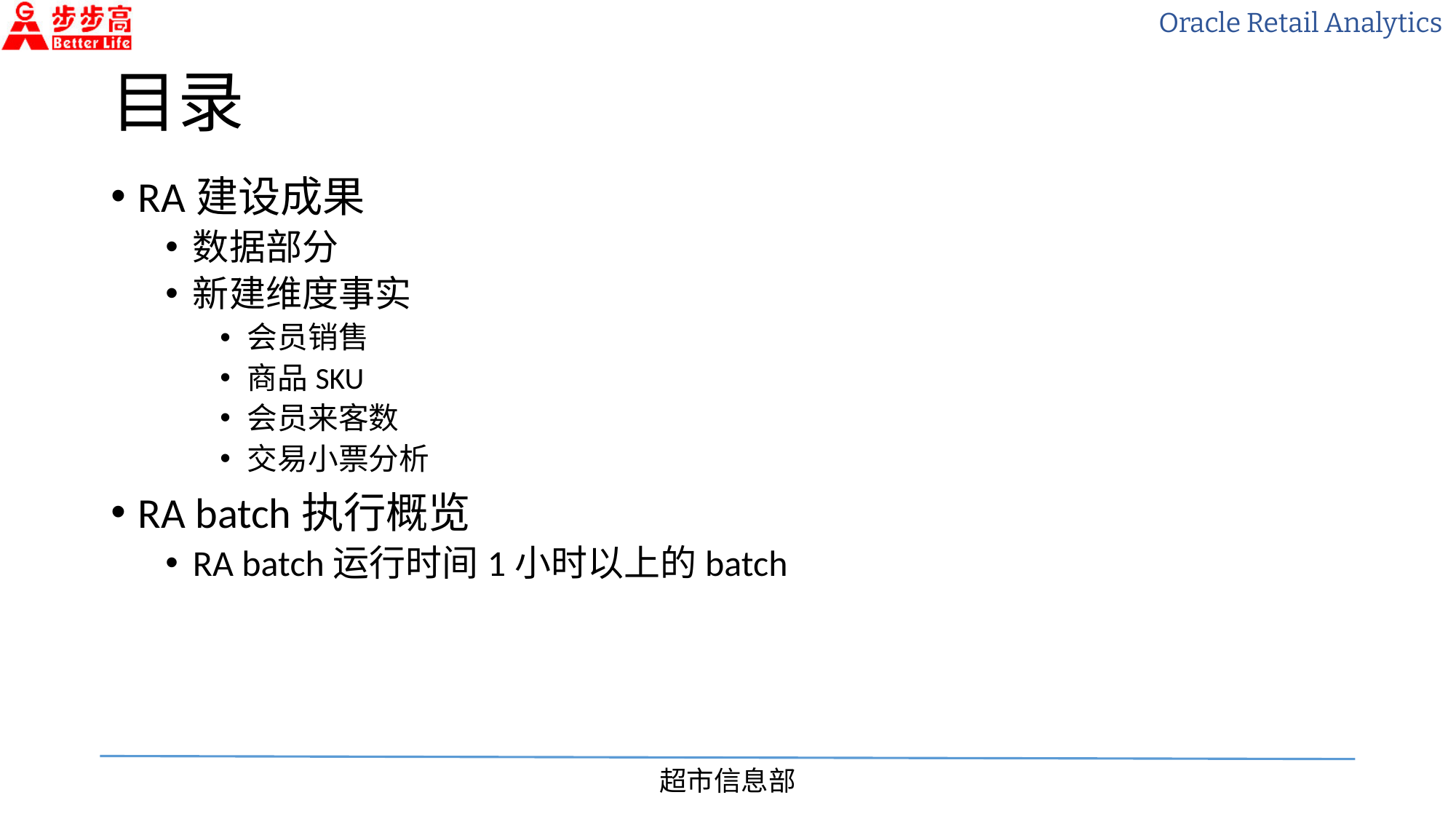

# 目录
RA建设成果
数据部分
新建维度事实
会员销售
商品SKU
会员来客数
交易小票分析
RA batch执行概览
RA batch运行时间1小时以上的batch